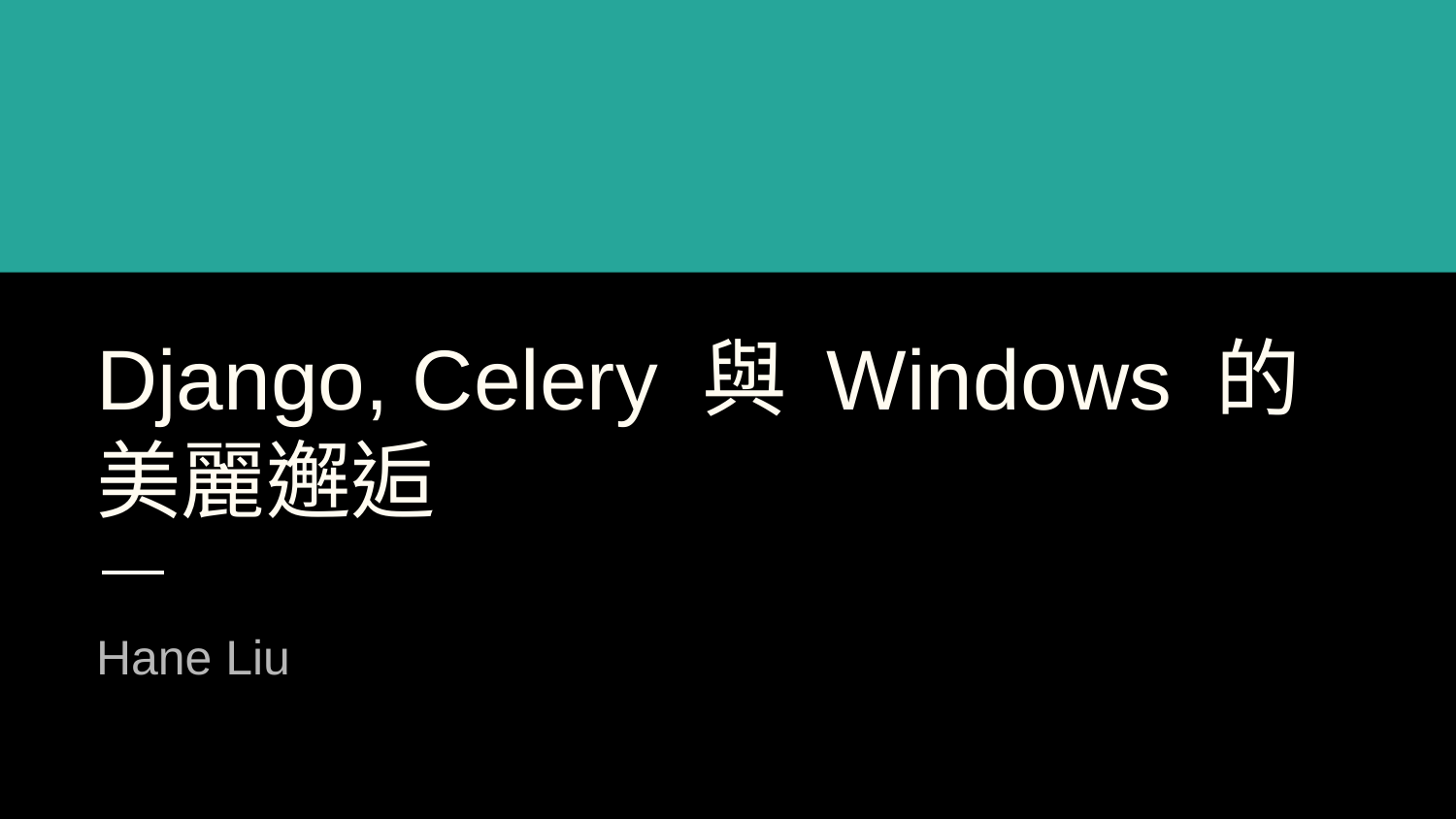

# Django, Celery 與 Windows 的美麗邂逅
Hane Liu